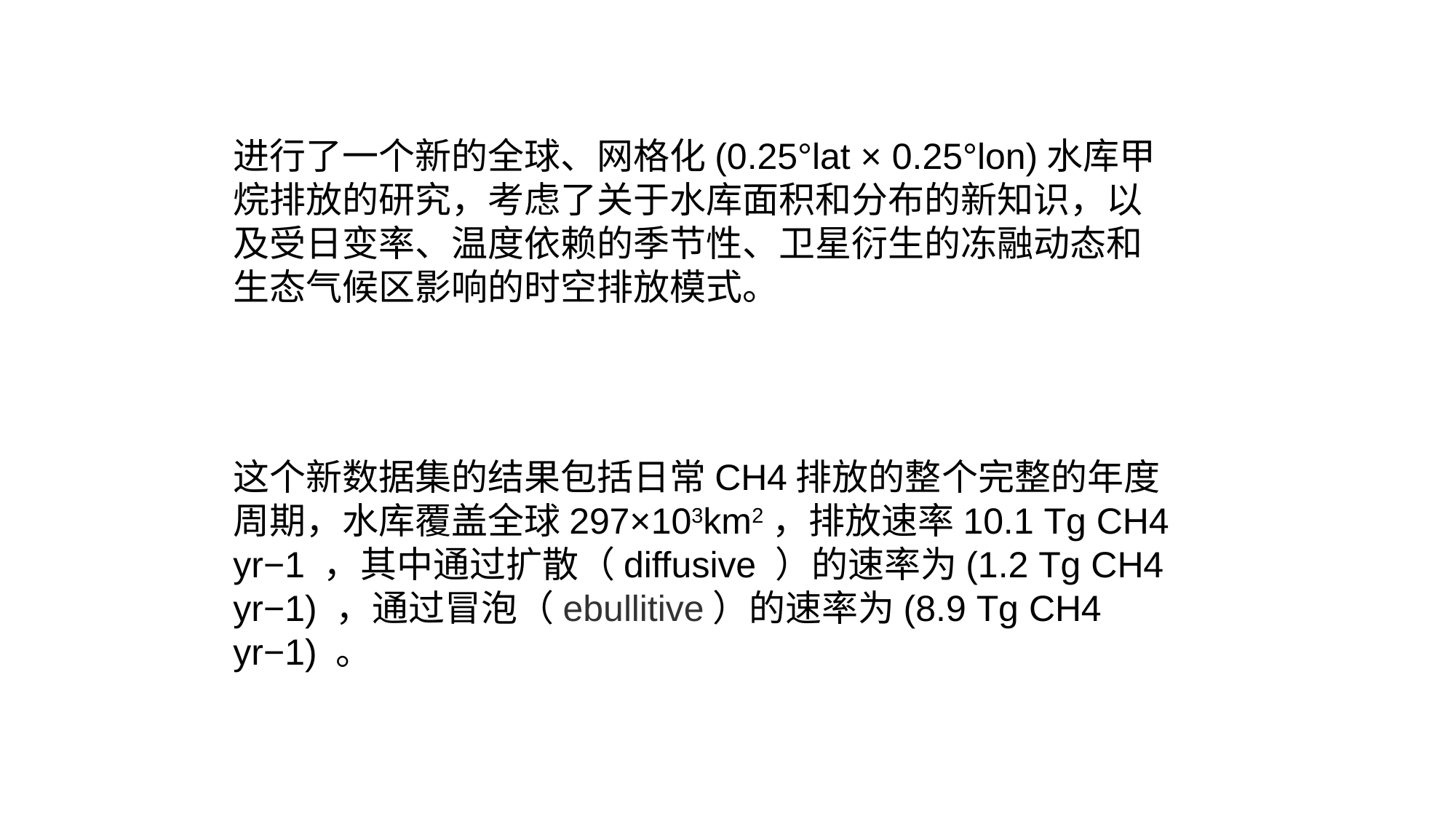

进行了一个新的全球、网格化(0.25°lat × 0.25°lon)水库甲烷排放的研究，考虑了关于水库面积和分布的新知识，以及受日变率、温度依赖的季节性、卫星衍生的冻融动态和生态气候区影响的时空排放模式。
这个新数据集的结果包括日常CH4排放的整个完整的年度周期，水库覆盖全球297×103km2，排放速率10.1 Tg CH4 yr−1 ，其中通过扩散（diffusive ）的速率为(1.2 Tg CH4 yr−1) ，通过冒泡（ebullitive）的速率为(8.9 Tg CH4 yr−1) 。